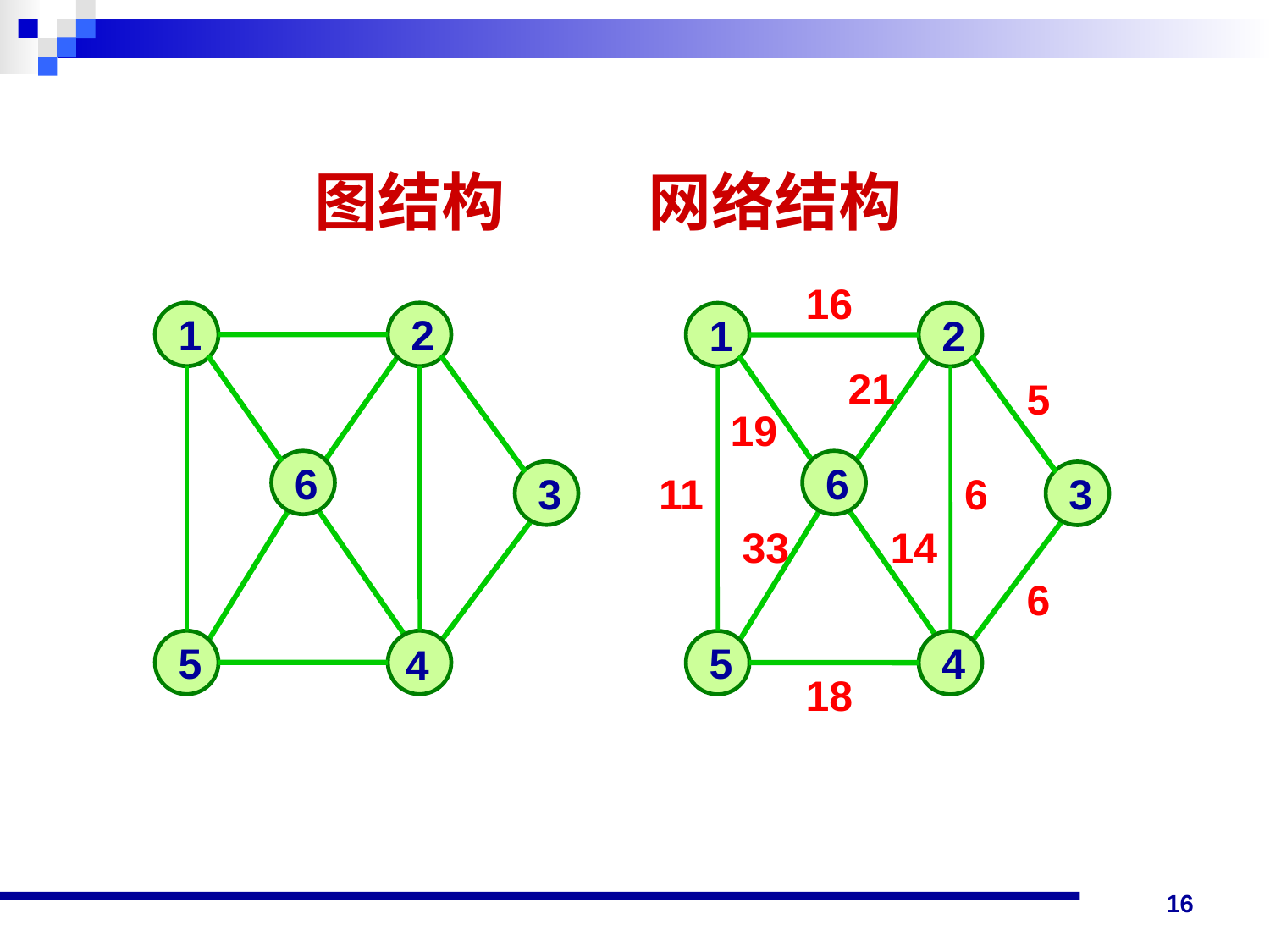

图结构          网络结构
16
1
2

21

5

19

6
11
6

3

33
14

6

5

4
18

1
2

6

3

5

4

16